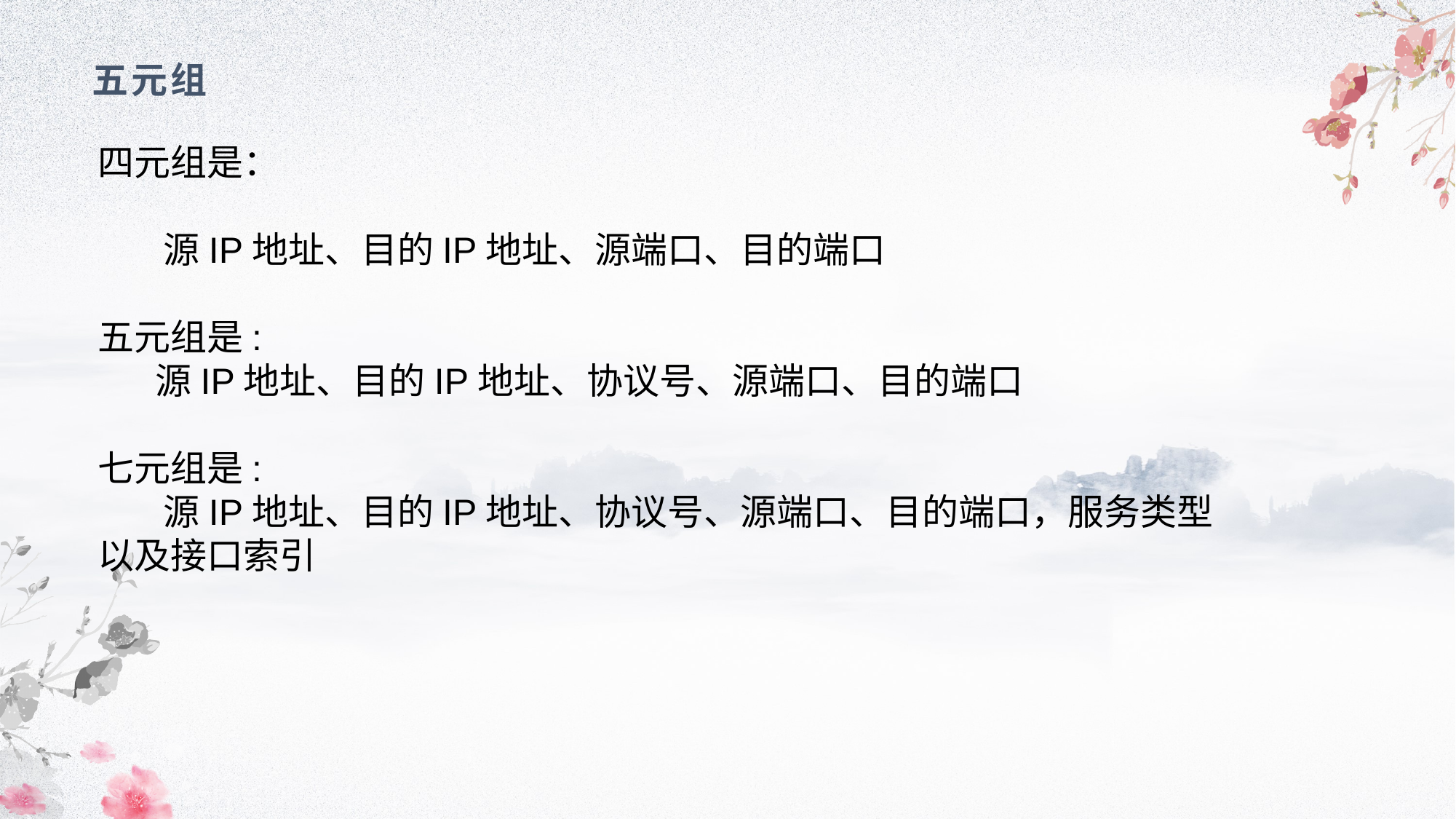

# 五元组
四元组是：

       源IP地址、目的IP地址、源端口、目的端口

五元组是:
      源IP地址、目的IP地址、协议号、源端口、目的端口

七元组是:
       源IP地址、目的IP地址、协议号、源端口、目的端口，服务类型以及接口索引